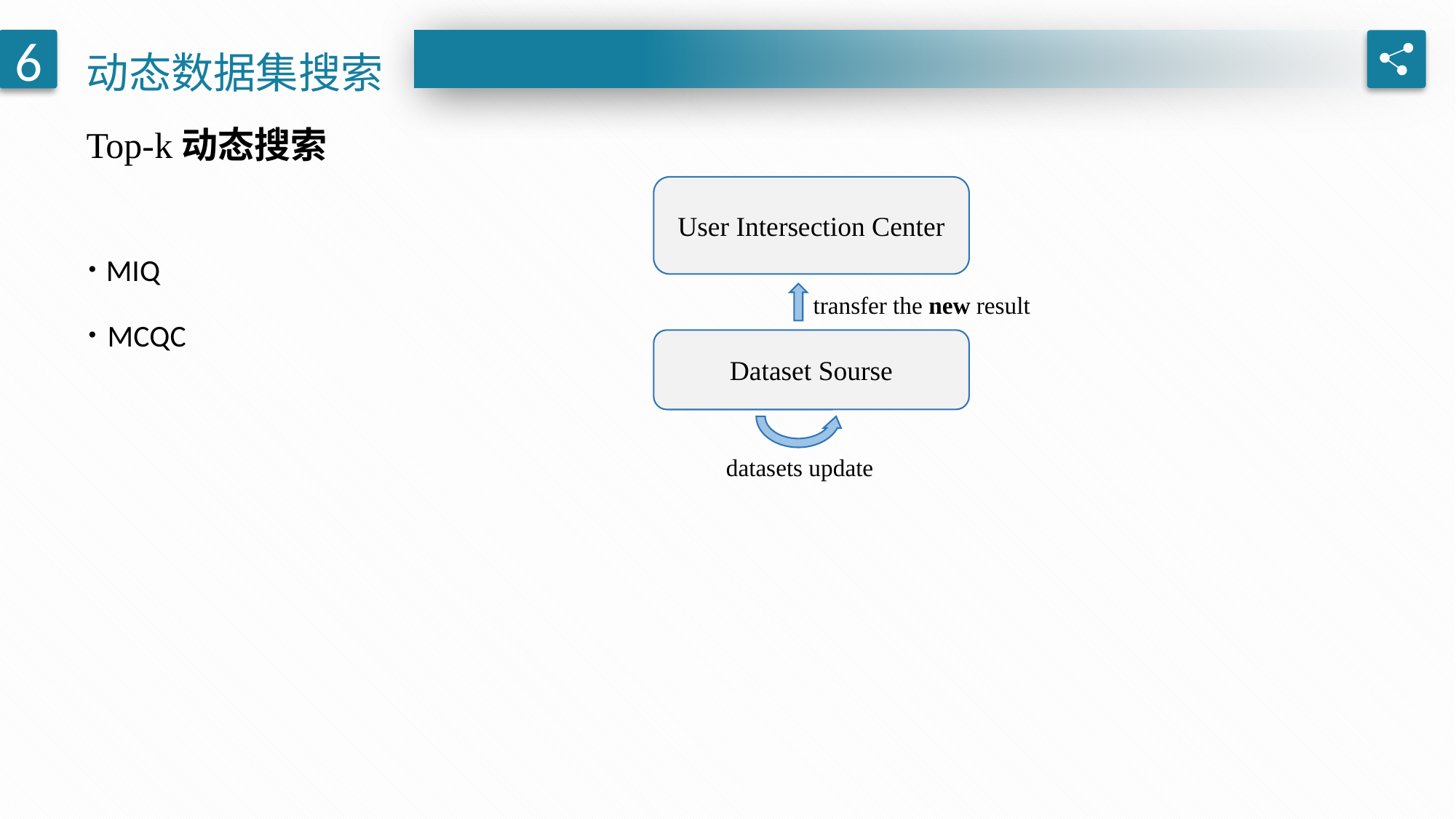

动态数据集搜索
6

Top-k动态搜索
User Intersection Center
· MIQ
· MCQC

 transfer the new result
Dataset Sourse

datasets update